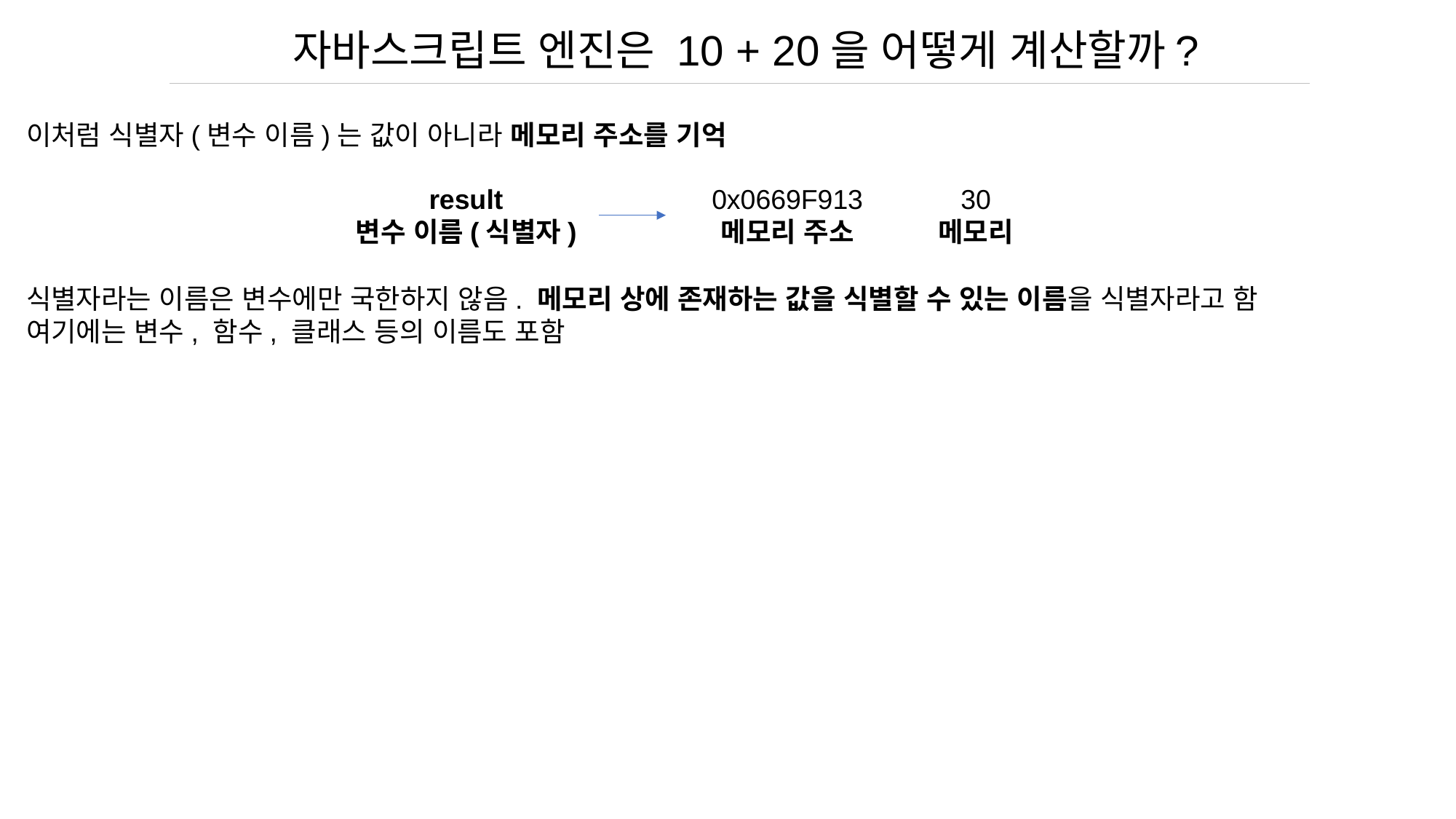

자바스크립트 엔진은 10 + 20을 어떻게 계산할까?
이처럼 식별자(변수 이름)는 값이 아니라 메모리 주소를 기억

식별자라는 이름은 변수에만 국한하지 않음. 메모리 상에 존재하는 값을 식별할 수 있는 이름을 식별자라고 함
여기에는 변수, 함수, 클래스 등의 이름도 포함
result
변수 이름(식별자)
0x0669F913
메모리 주소
30
메모리